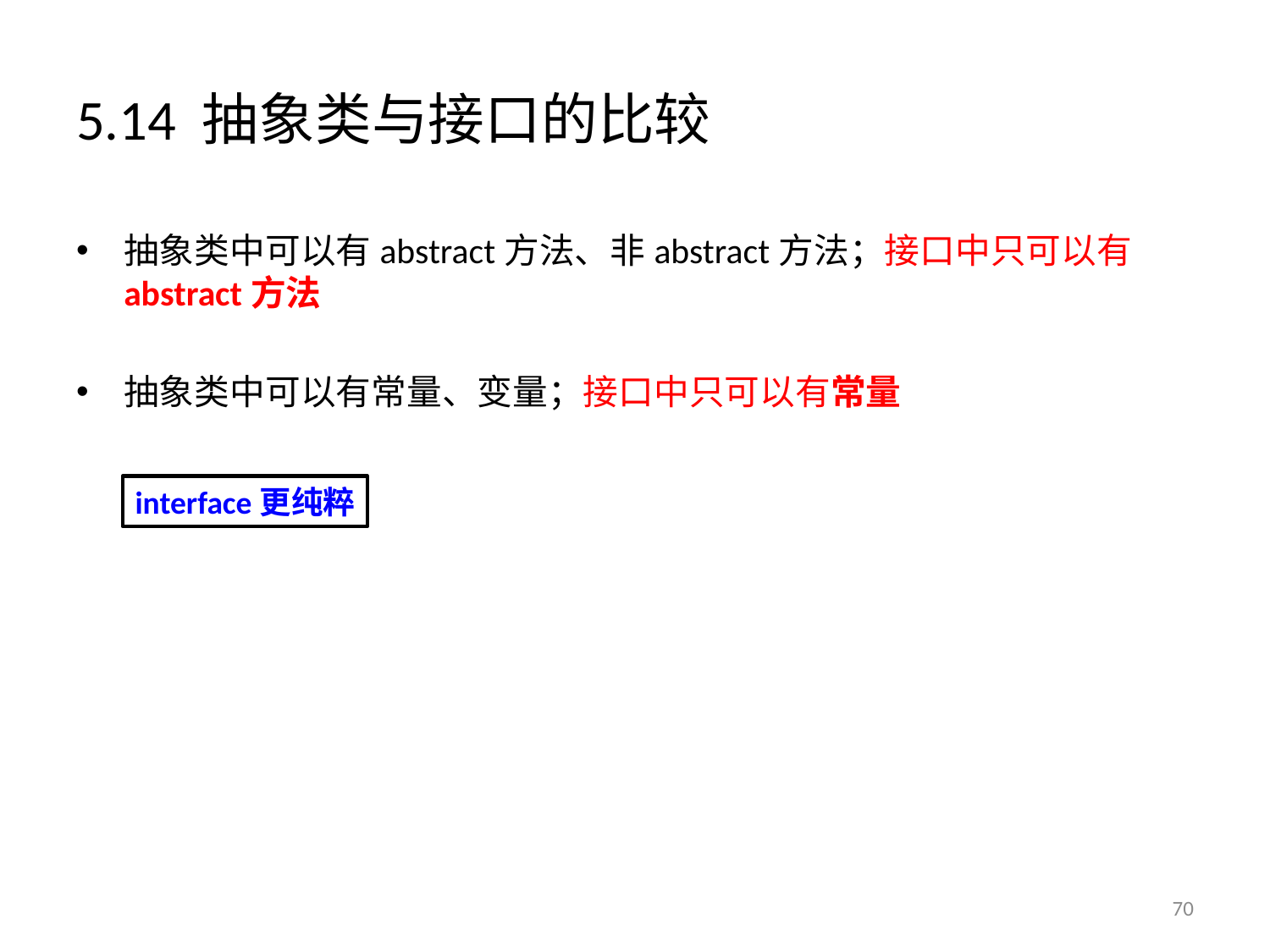

# 5.14 抽象类与接口的比较
抽象类中可以有abstract方法、非abstract方法；接口中只可以有abstract方法

抽象类中可以有常量、变量；接口中只可以有常量
interface更纯粹
70